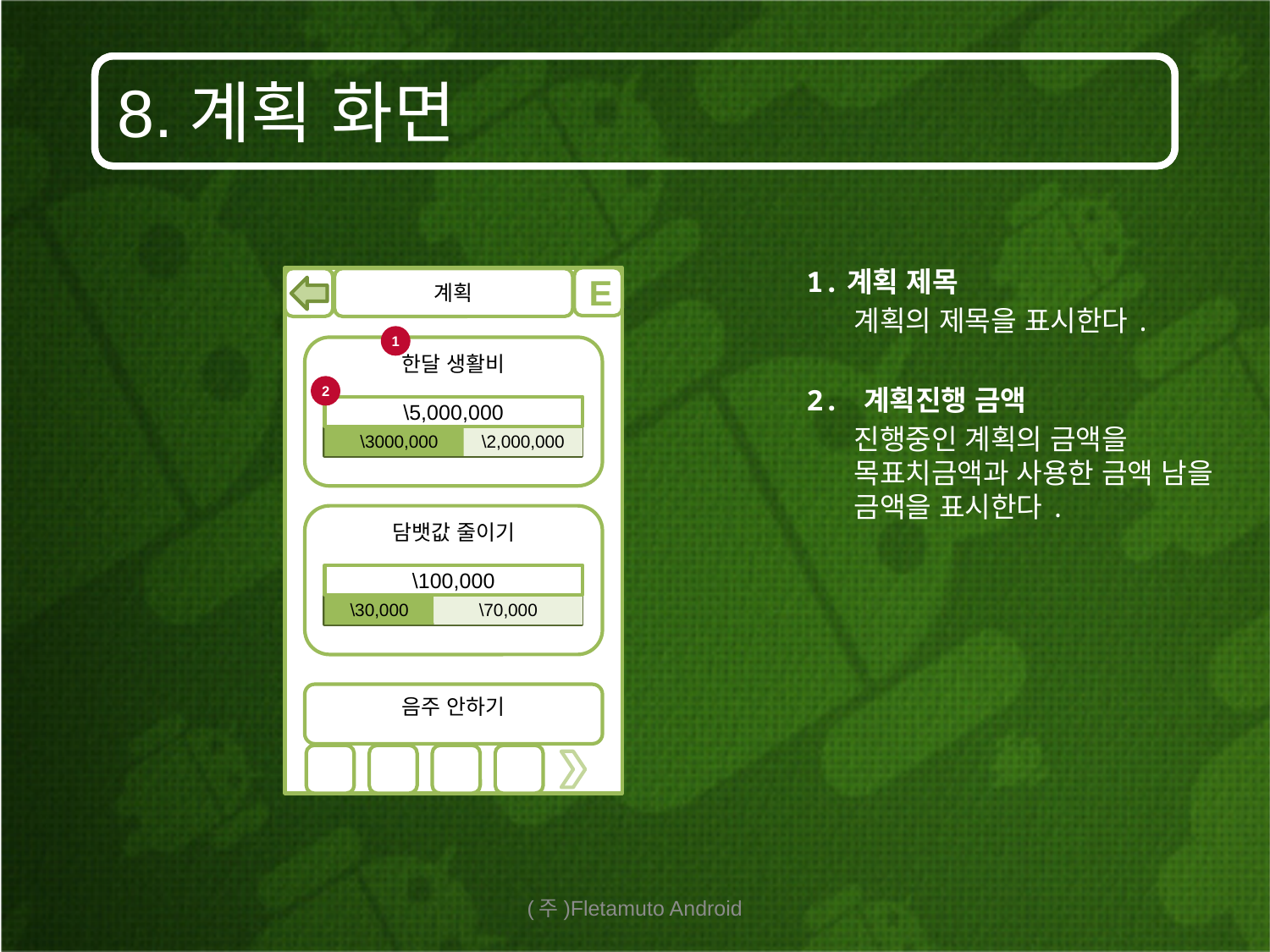

# 8.계획 화면

1.계획 제목
	계획의 제목을 표시한다.

2. 계획진행 금액
	진행중인 계획의 금액을 목표치금액과 사용한 금액 남을 금액을 표시한다.

E

계획

1
한달 생활비

2
\5,000,000

\3000,000
\2,000,000
담뱃값 줄이기
\100,000

\30,000
\70,000
음주 안하기

(주)Fletamuto Android